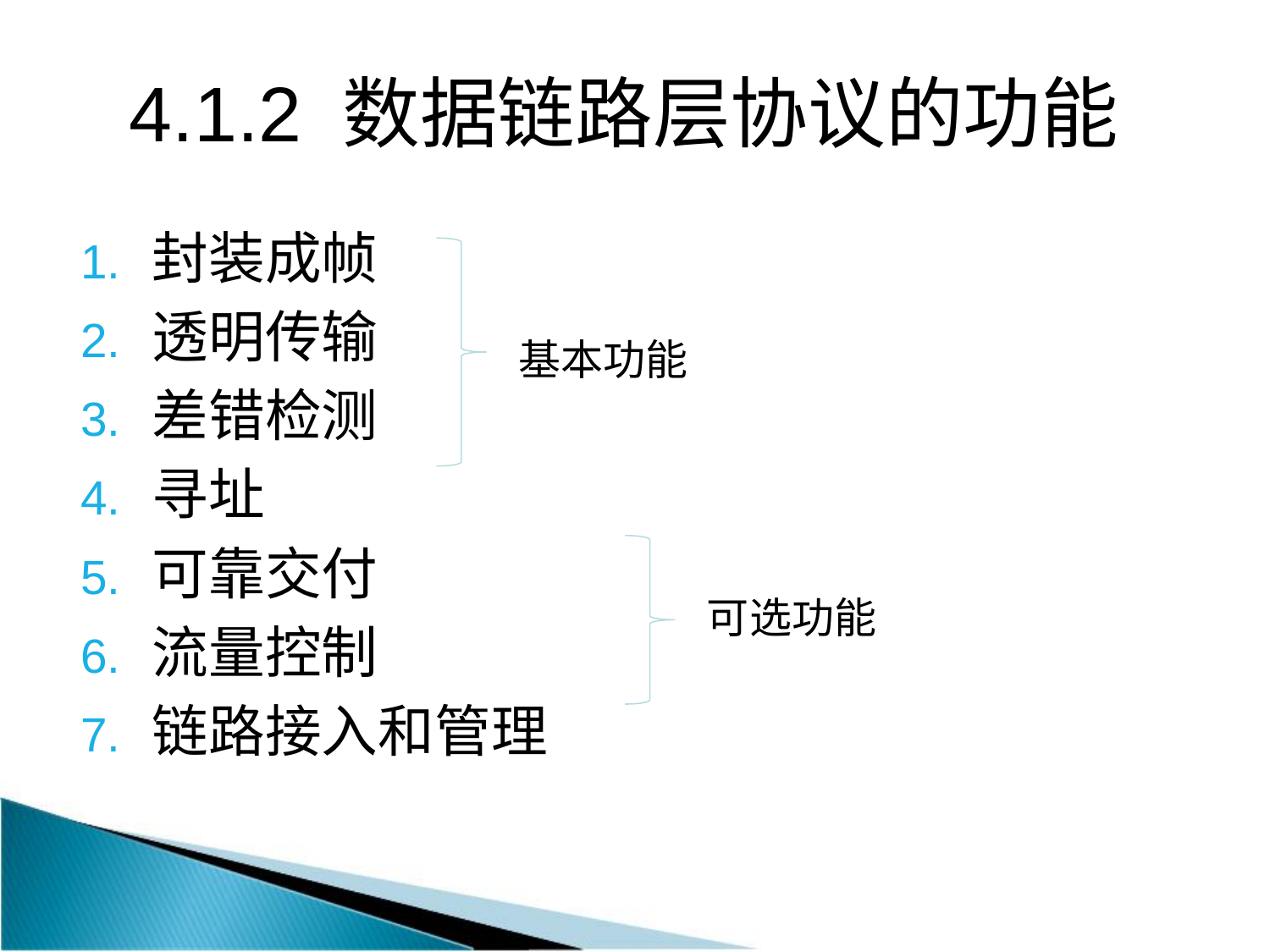

4.1.2 数据链路层协议的功能
封装成帧
透明传输
差错检测
寻址
可靠交付
流量控制
链路接入和管理

基本功能

可选功能